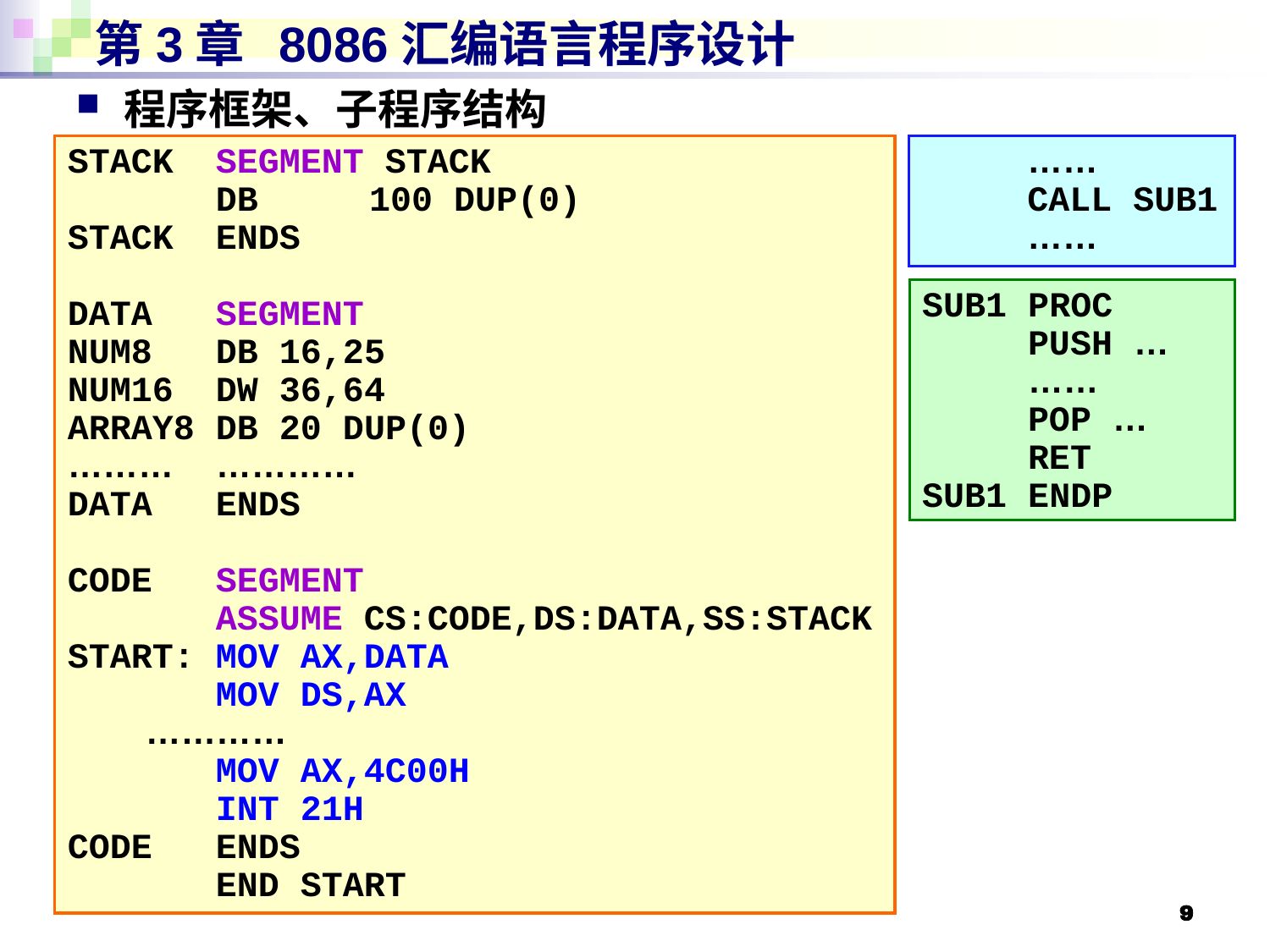

# 第3章  8086汇编语言程序设计
程序框架、子程序结构
STACK  SEGMENT STACK
       DB	100 DUP(0)
STACK  ENDS

DATA   SEGMENT
NUM8   DB 16,25
NUM16  DW 36,64
ARRAY8 DB 20 DUP(0)
………  …………
DATA   ENDS

CODE   SEGMENT
       ASSUME CS:CODE,DS:DATA,SS:STACK
START: MOV AX,DATA
       MOV DS,AX
        …………
       MOV AX,4C00H
       INT 21H
CODE   ENDS
       END START
     ……
     CALL SUB1
     ……
SUB1 PROC
     PUSH …
     ……
     POP …
     RET
SUB1 ENDP
9